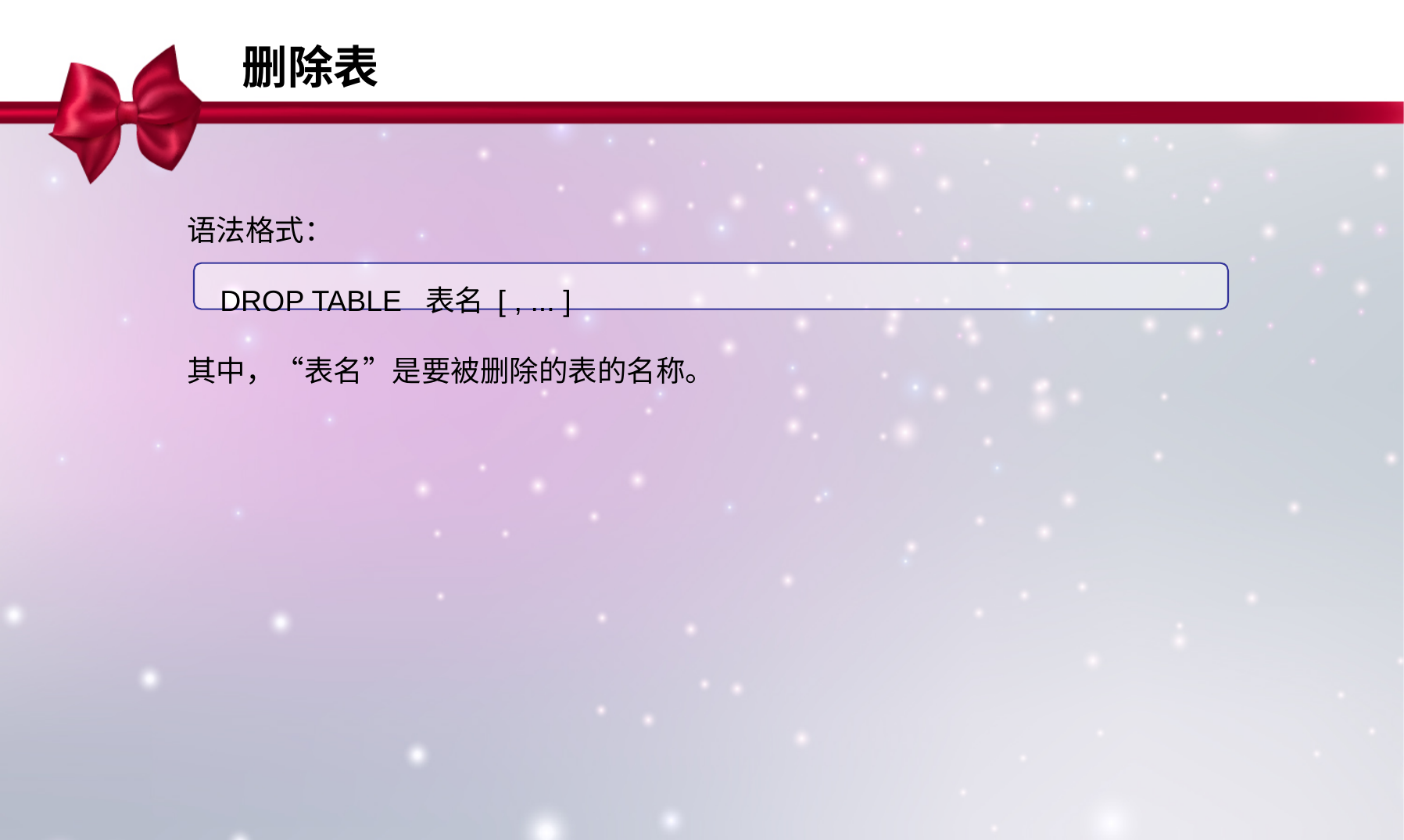

删除表
语法格式：
    DROP TABLE  表名 [ , ... ]
其中，“表名”是要被删除的表的名称。